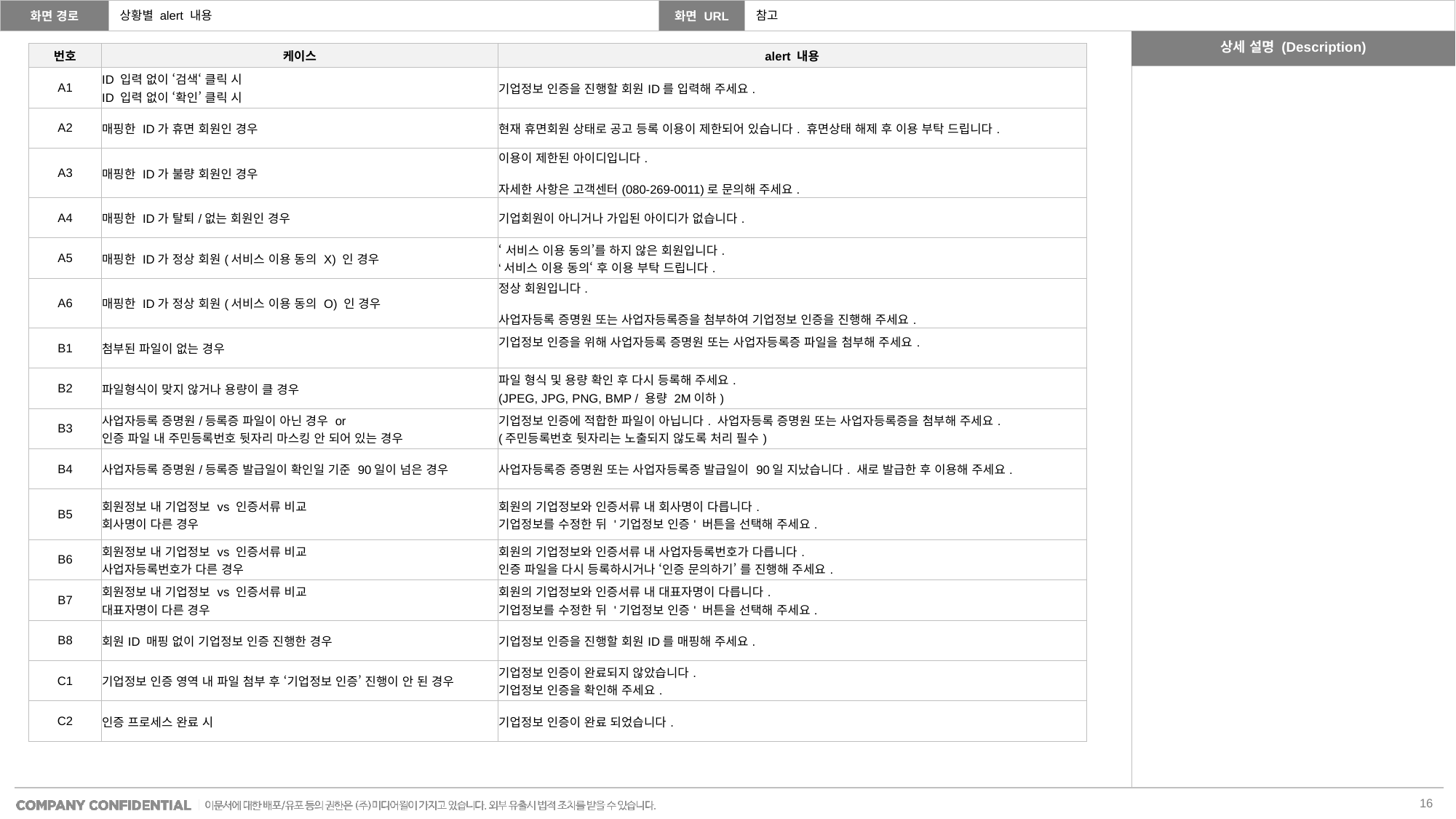

상황별 alert 내용
참고
| 번호 | 케이스 | alert 내용 |
| --- | --- | --- |
| A1 | ID 입력 없이 ‘검색‘ 클릭 시 ID 입력 없이 ‘확인’ 클릭 시 | 기업정보 인증을 진행할 회원ID를 입력해 주세요. |
| A2 | 매핑한 ID가 휴면 회원인 경우 | 현재 휴면회원 상태로 공고 등록 이용이 제한되어 있습니다. 휴면상태 해제 후 이용 부탁 드립니다. |
| A3 | 매핑한 ID가 불량 회원인 경우 | 이용이 제한된 아이디입니다. 자세한 사항은 고객센터(080-269-0011)로 문의해 주세요. |
| A4 | 매핑한 ID가 탈퇴/없는 회원인 경우 | 기업회원이 아니거나 가입된 아이디가 없습니다. |
| A5 | 매핑한 ID가 정상 회원(서비스 이용 동의 X) 인 경우 | ‘서비스 이용 동의’를 하지 않은 회원입니다. ‘서비스 이용 동의‘ 후 이용 부탁 드립니다. |
| A6 | 매핑한 ID가 정상 회원(서비스 이용 동의 O) 인 경우 | 정상 회원입니다. 사업자등록 증명원 또는 사업자등록증을 첨부하여 기업정보 인증을 진행해 주세요. |
| B1 | 첨부된 파일이 없는 경우 | 기업정보 인증을 위해 사업자등록 증명원 또는 사업자등록증 파일을 첨부해 주세요. |
| B2 | 파일형식이 맞지 않거나 용량이 클 경우 | 파일 형식 및 용량 확인 후 다시 등록해 주세요. (JPEG, JPG, PNG, BMP / 용량 2M이하) |
| B3 | 사업자등록 증명원/등록증 파일이 아닌 경우 or 인증 파일 내 주민등록번호 뒷자리 마스킹 안 되어 있는 경우 | 기업정보 인증에 적합한 파일이 아닙니다. 사업자등록 증명원 또는 사업자등록증을 첨부해 주세요. (주민등록번호 뒷자리는 노출되지 않도록 처리 필수) |
| B4 | 사업자등록 증명원/등록증 발급일이 확인일 기준 90일이 넘은 경우 | 사업자등록증 증명원 또는 사업자등록증 발급일이 90일 지났습니다. 새로 발급한 후 이용해 주세요. |
| B5 | 회원정보 내 기업정보 vs 인증서류 비교 회사명이 다른 경우 | 회원의 기업정보와 인증서류 내 회사명이 다릅니다. 기업정보를 수정한 뒤 '기업정보 인증' 버튼을 선택해 주세요. |
| B6 | 회원정보 내 기업정보 vs 인증서류 비교 사업자등록번호가 다른 경우 | 회원의 기업정보와 인증서류 내 사업자등록번호가 다릅니다. 인증 파일을 다시 등록하시거나 ‘인증 문의하기’ 를 진행해 주세요. |
| B7 | 회원정보 내 기업정보 vs 인증서류 비교 대표자명이 다른 경우 | 회원의 기업정보와 인증서류 내 대표자명이 다릅니다. 기업정보를 수정한 뒤 '기업정보 인증' 버튼을 선택해 주세요. |
| B8 | 회원ID 매핑 없이 기업정보 인증 진행한 경우 | 기업정보 인증을 진행할 회원ID를 매핑해 주세요. |
| C1 | 기업정보 인증 영역 내 파일 첨부 후 ‘기업정보 인증’ 진행이 안 된 경우 | 기업정보 인증이 완료되지 않았습니다. 기업정보 인증을 확인해 주세요. |
| C2 | 인증 프로세스 완료 시 | 기업정보 인증이 완료 되었습니다. |